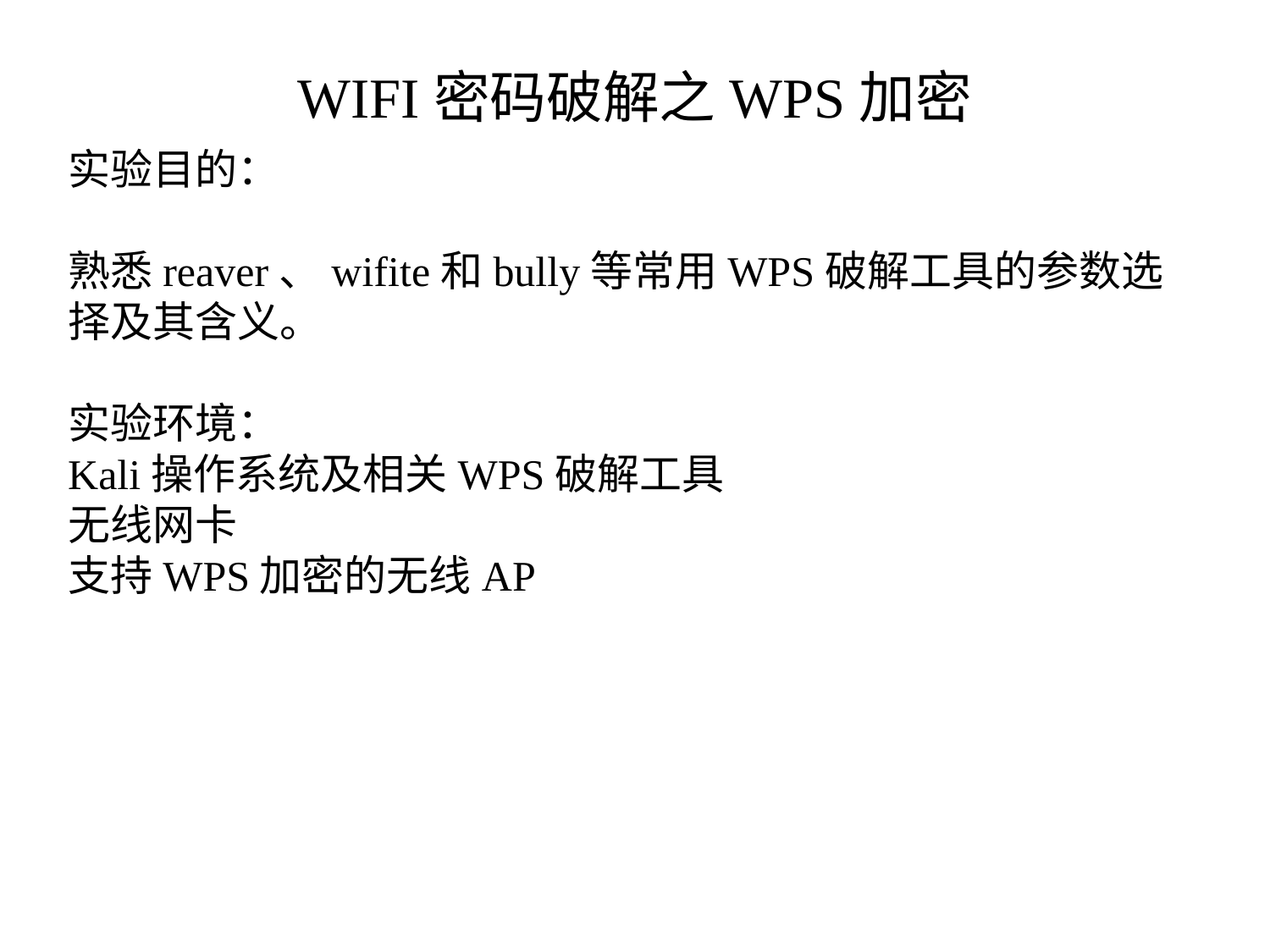

# WIFI密码破解之WPS加密
实验目的：

熟悉reaver、wifite和bully等常用WPS破解工具的参数选择及其含义。

实验环境：
Kali操作系统及相关WPS破解工具
无线网卡
支持WPS加密的无线AP